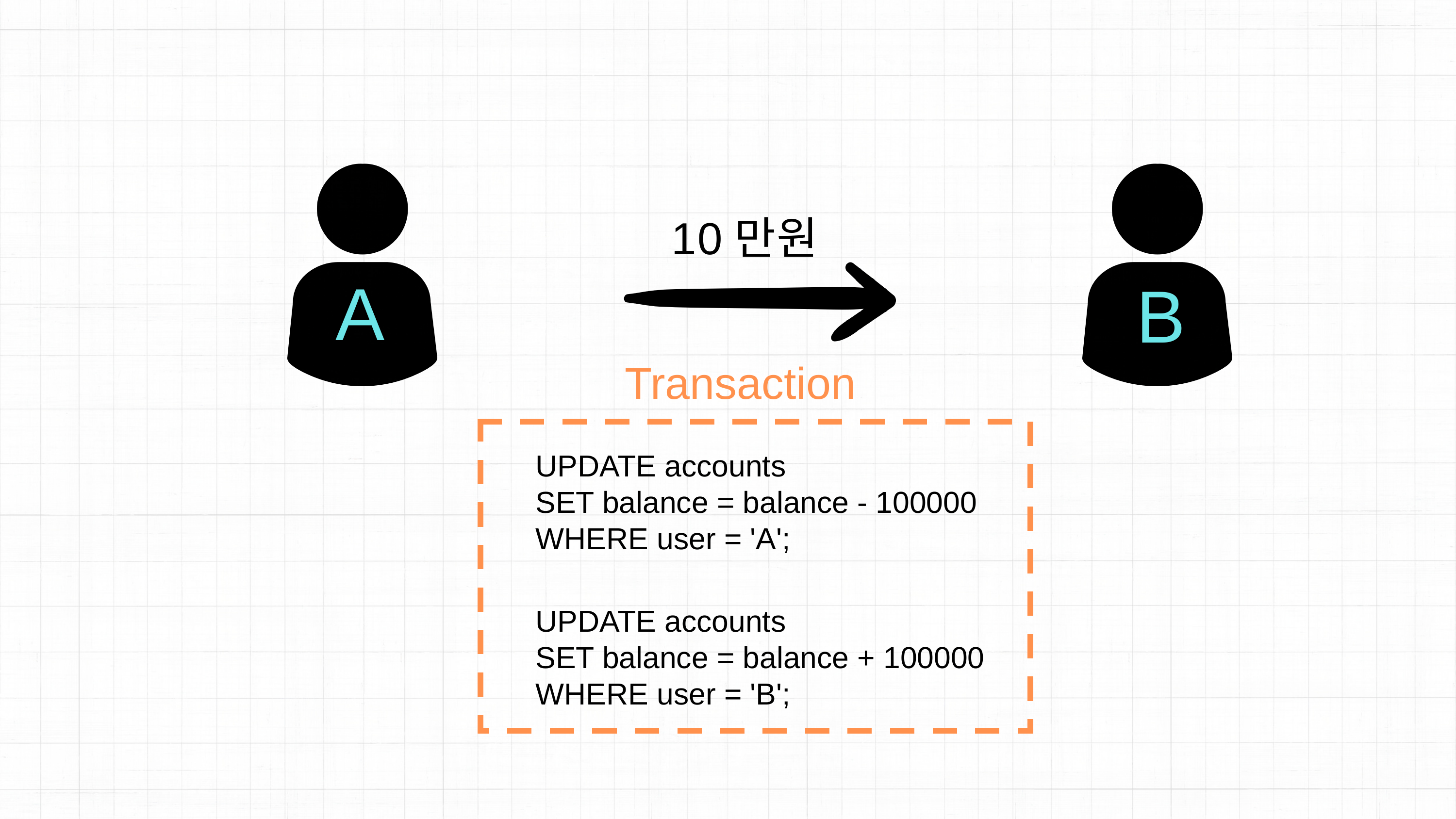

10만원

A
B
Transaction

UPDATE accounts
SET balance = balance - 100000
WHERE user = 'A';
UPDATE accounts
SET balance = balance + 100000
WHERE user = 'B';